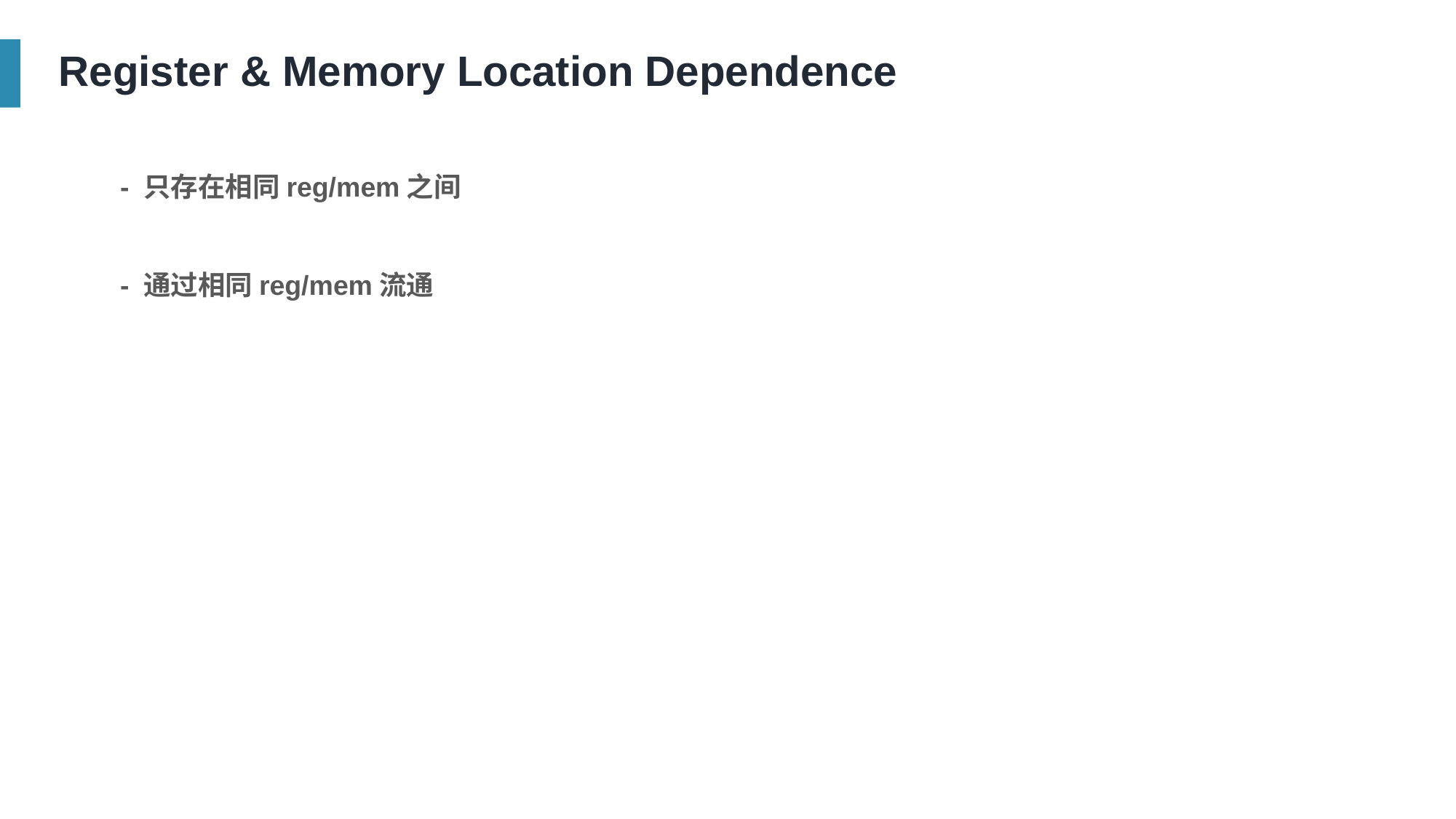

Register & Memory Location Dependence

- 只存在相同reg/mem之间

- 通过相同reg/mem流通